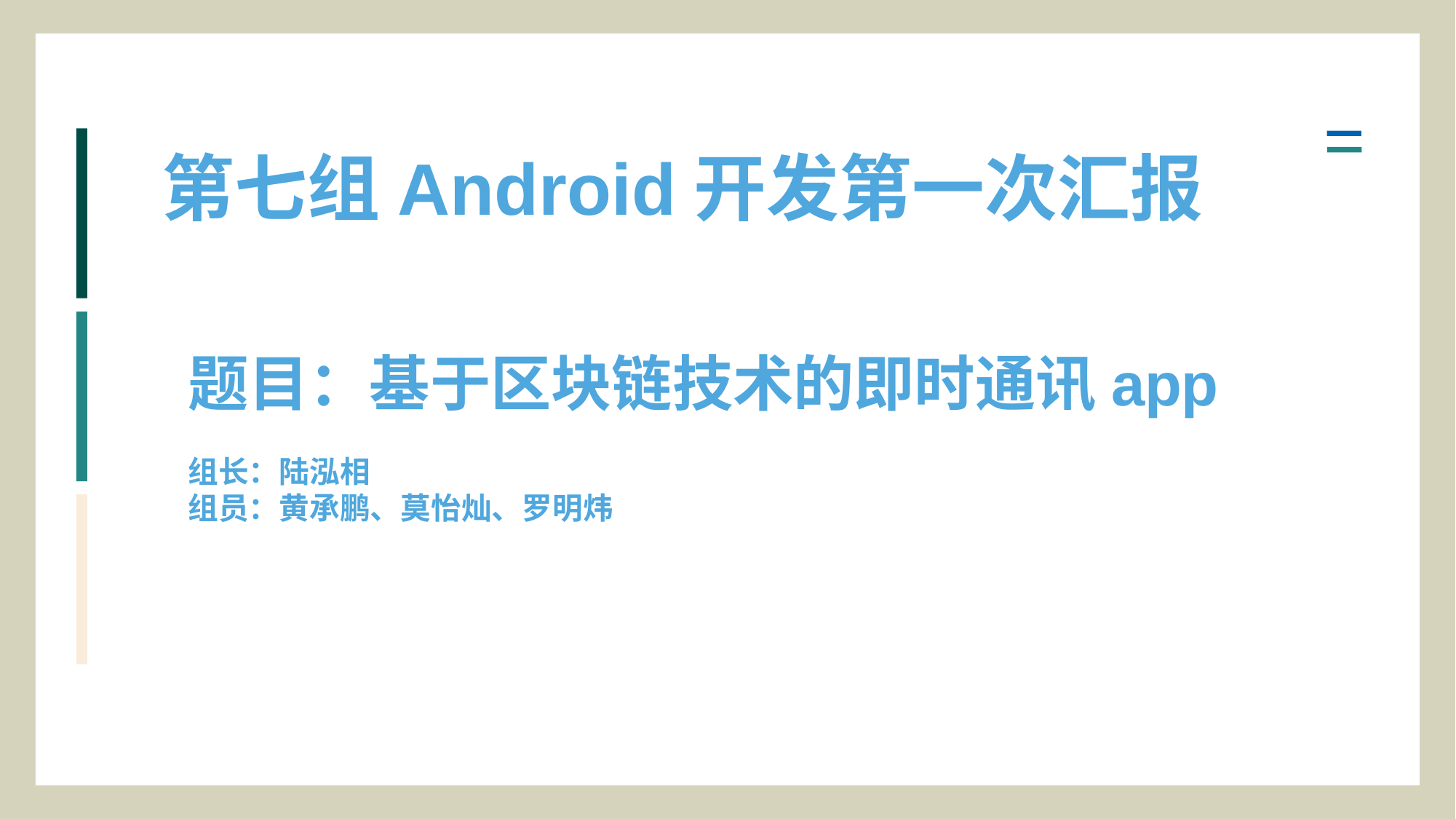

题目

第七组Android开发第一次汇报

题目：基于区块链技术的即时通讯app
组长：陆泓相
组员：黄承鹏、莫怡灿、罗明炜